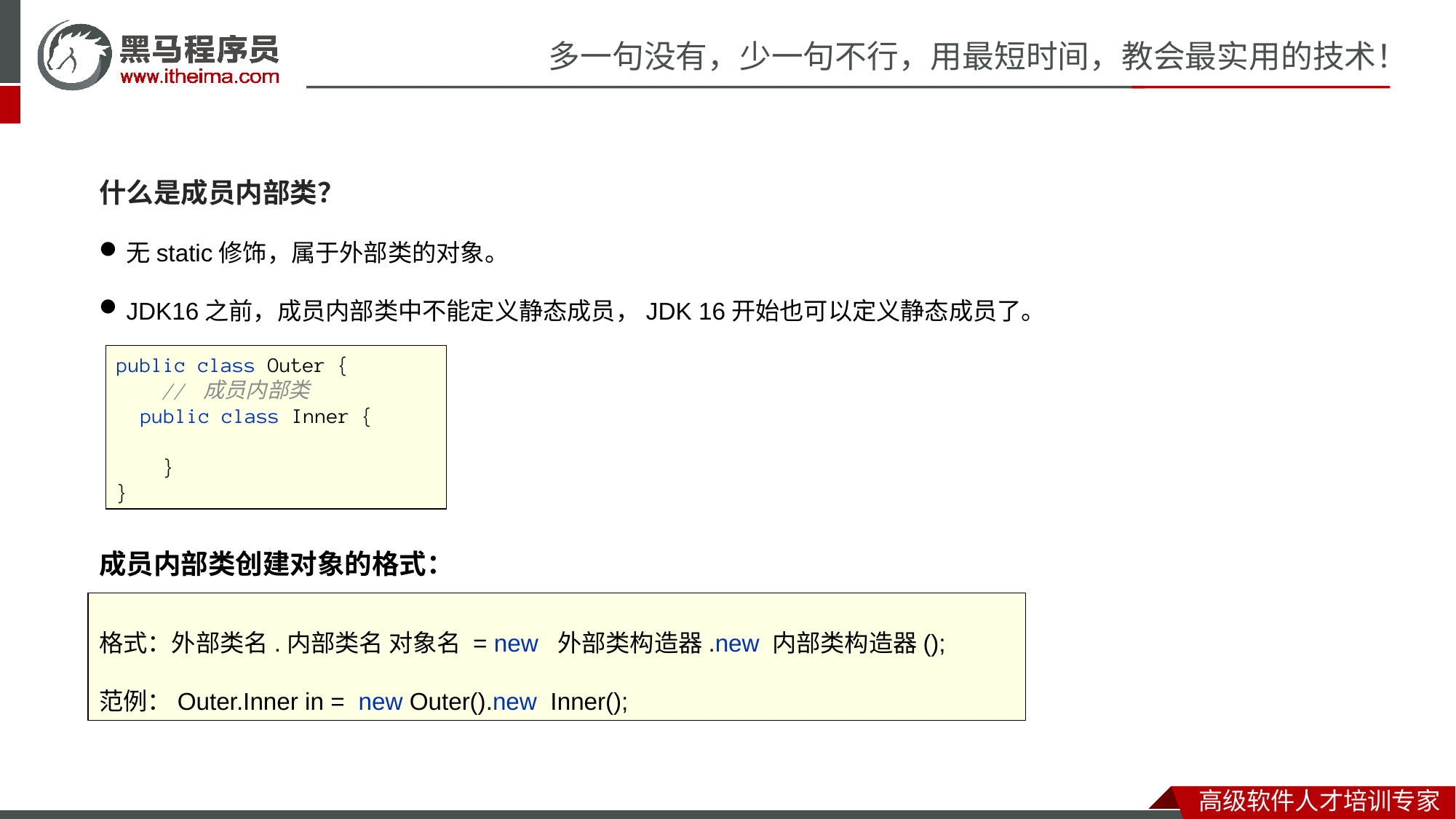

什么是成员内部类？
无static修饰，属于外部类的对象。
JDK16之前，成员内部类中不能定义静态成员，JDK 16开始也可以定义静态成员了。

成员内部类创建对象的格式：
public class Outer {
    // 成员内部类
    public class Inner {
    }
}
格式：外部类名.内部类名 对象名 = new  外部类构造器.new 内部类构造器();
范例：Outer.Inner in =  new Outer().new  Inner();